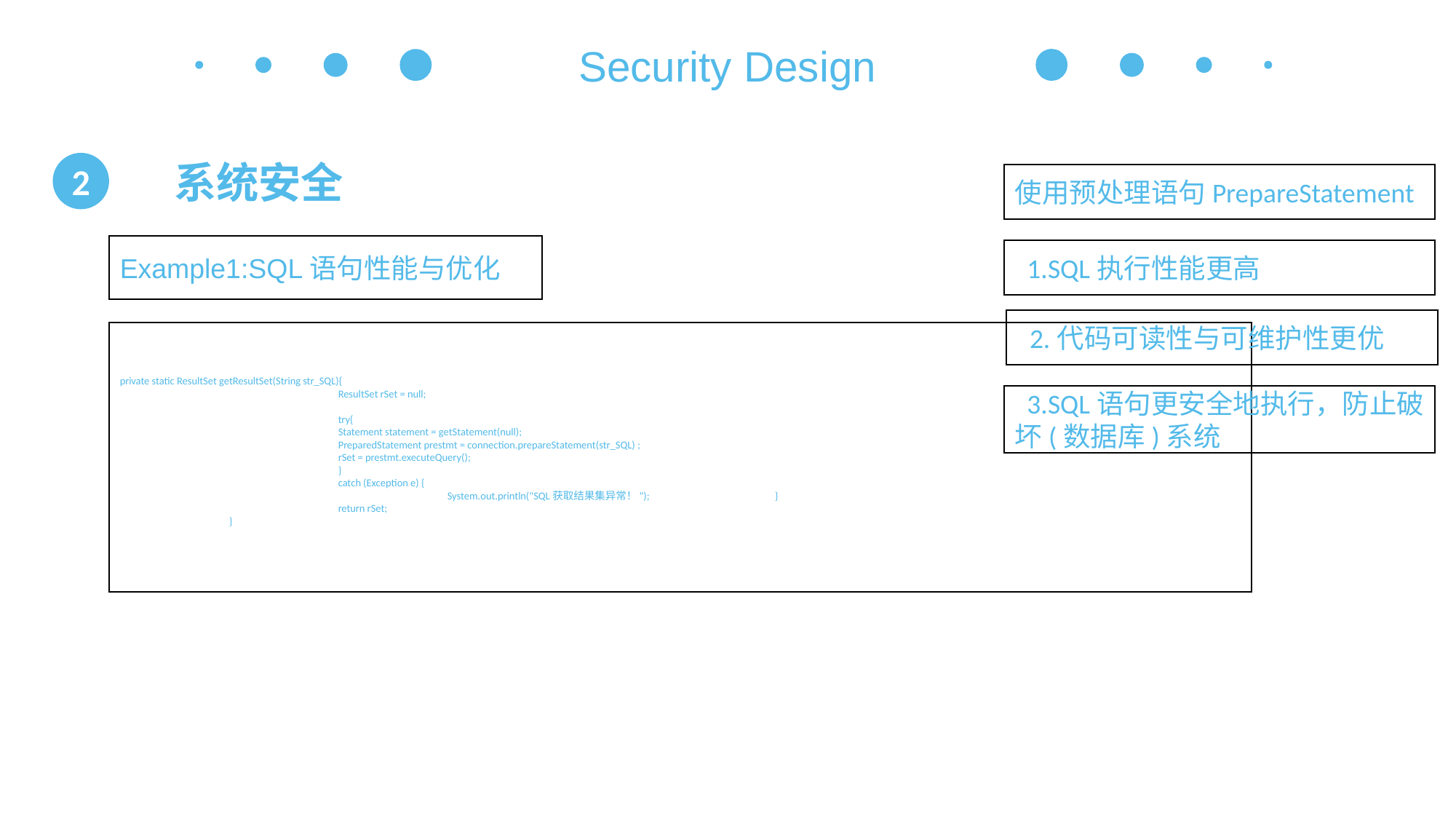

Security Design

    系统安全
2
使用预处理语句PrepareStatement
Example1:SQL语句性能与优化
  1.SQL执行性能更高
  2.代码可读性与可维护性更优
private static ResultSet getResultSet(String str_SQL){
		ResultSet rSet = null;

		try{
		Statement statement = getStatement(null);
		PreparedStatement prestmt = connection.prepareStatement(str_SQL) ;
		rSet = prestmt.executeQuery();
		}
		catch (Exception e) {
			System.out.println("SQL获取结果集异常！");		}
		return rSet;
	}

  3.SQL语句更安全地执行，防止破坏(数据库)系统